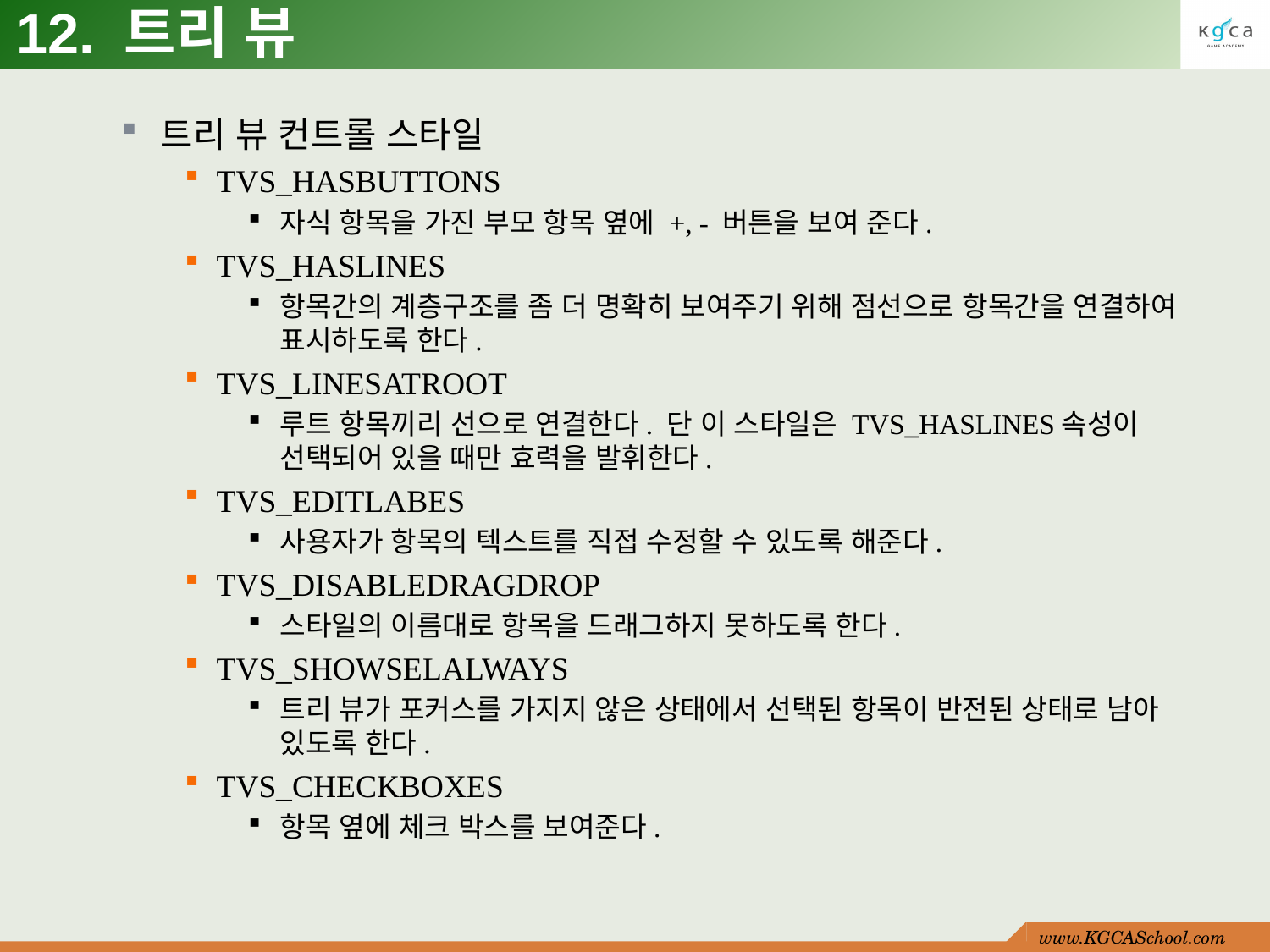

# 12. 트리 뷰
트리 뷰 컨트롤 스타일
TVS_HASBUTTONS
자식 항목을 가진 부모 항목 옆에 +, - 버튼을 보여 준다.
TVS_HASLINES
항목간의 계층구조를 좀 더 명확히 보여주기 위해 점선으로 항목간을 연결하여 표시하도록 한다.
TVS_LINESATROOT
루트 항목끼리 선으로 연결한다. 단 이 스타일은 TVS_HASLINES속성이 선택되어 있을 때만 효력을 발휘한다.
TVS_EDITLABES
사용자가 항목의 텍스트를 직접 수정할 수 있도록 해준다.
TVS_DISABLEDRAGDROP
스타일의 이름대로 항목을 드래그하지 못하도록 한다.
TVS_SHOWSELALWAYS
트리 뷰가 포커스를 가지지 않은 상태에서 선택된 항목이 반전된 상태로 남아 있도록 한다.
TVS_CHECKBOXES
항목 옆에 체크 박스를 보여준다.